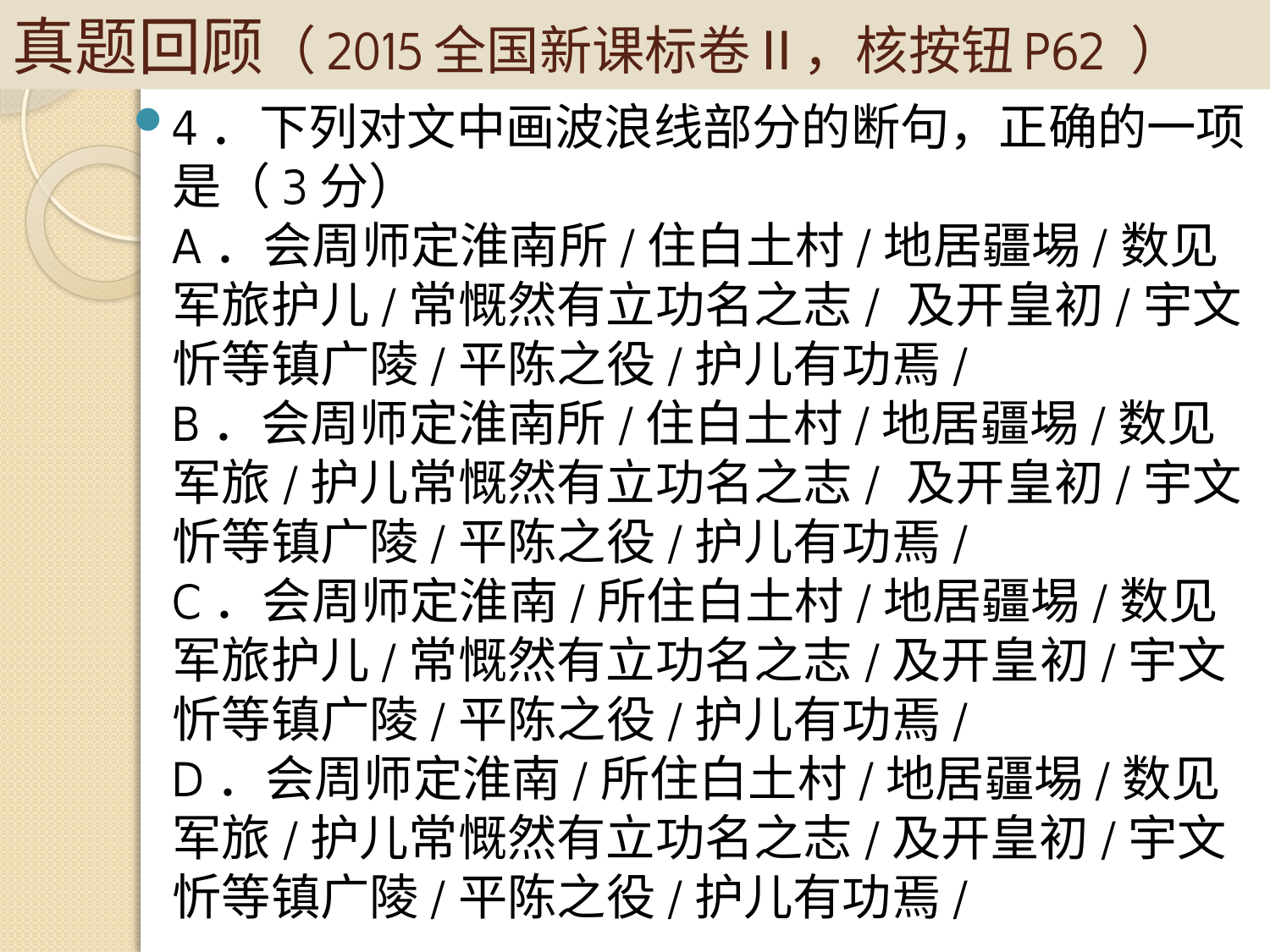

# 真题回顾（2015全国新课标卷Ⅱ，核按钮P62 ）
4．下列对文中画波浪线部分的断句，正确的一项是（3分）
A．会周师定淮南所/住白土村/地居疆埸/数见军旅护儿/常慨然有立功名之志/ 及开皇初/宇文忻等镇广陵/平陈之役/护儿有功焉/
B．会周师定淮南所/住白土村/地居疆埸/数见军旅/护儿常慨然有立功名之志/ 及开皇初/宇文忻等镇广陵/平陈之役/护儿有功焉/
C．会周师定淮南/所住白土村/地居疆埸/数见军旅护儿/常慨然有立功名之志/及开皇初/宇文忻等镇广陵/平陈之役/护儿有功焉/
D．会周师定淮南/所住白土村/地居疆埸/数见军旅/护儿常慨然有立功名之志/及开皇初/宇文忻等镇广陵/平陈之役/护儿有功焉/